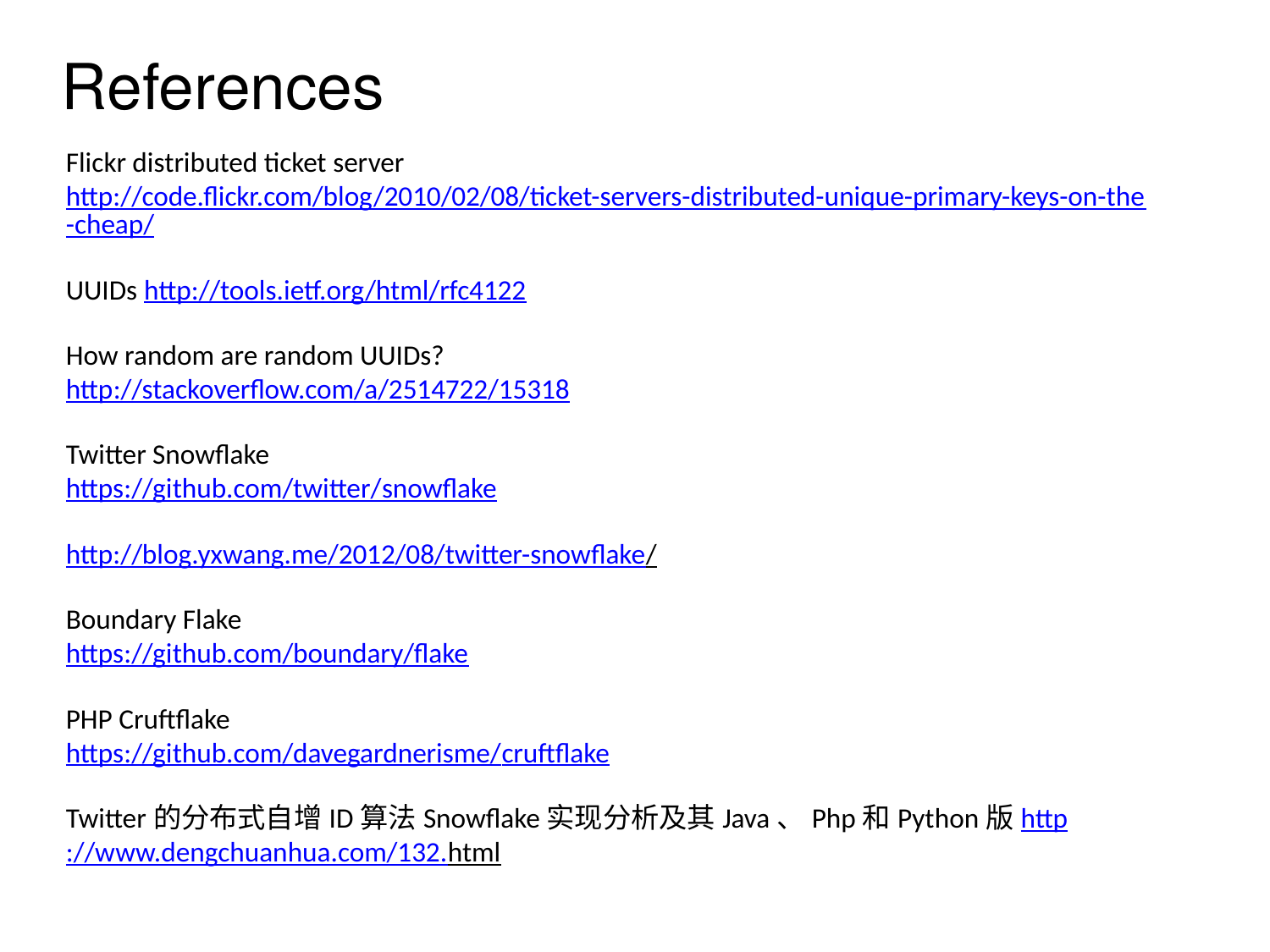

References
Flickr distributed ticket server
http://code.flickr.com/blog/2010/02/08/ticket-servers-distributed-unique-primary-keys-on-the-cheap/
UUIDs http://tools.ietf.org/html/rfc4122
How random are random UUIDs?
http://stackoverflow.com/a/2514722/15318
Twitter Snowflake
https://github.com/twitter/snowflake
http://blog.yxwang.me/2012/08/twitter-snowflake/
Boundary Flake
https://github.com/boundary/flake
PHP Cruftflake
https://github.com/davegardnerisme/cruftflake
Twitter的分布式自增ID算法Snowflake实现分析及其Java、Php和Python版http://www.dengchuanhua.com/132.html